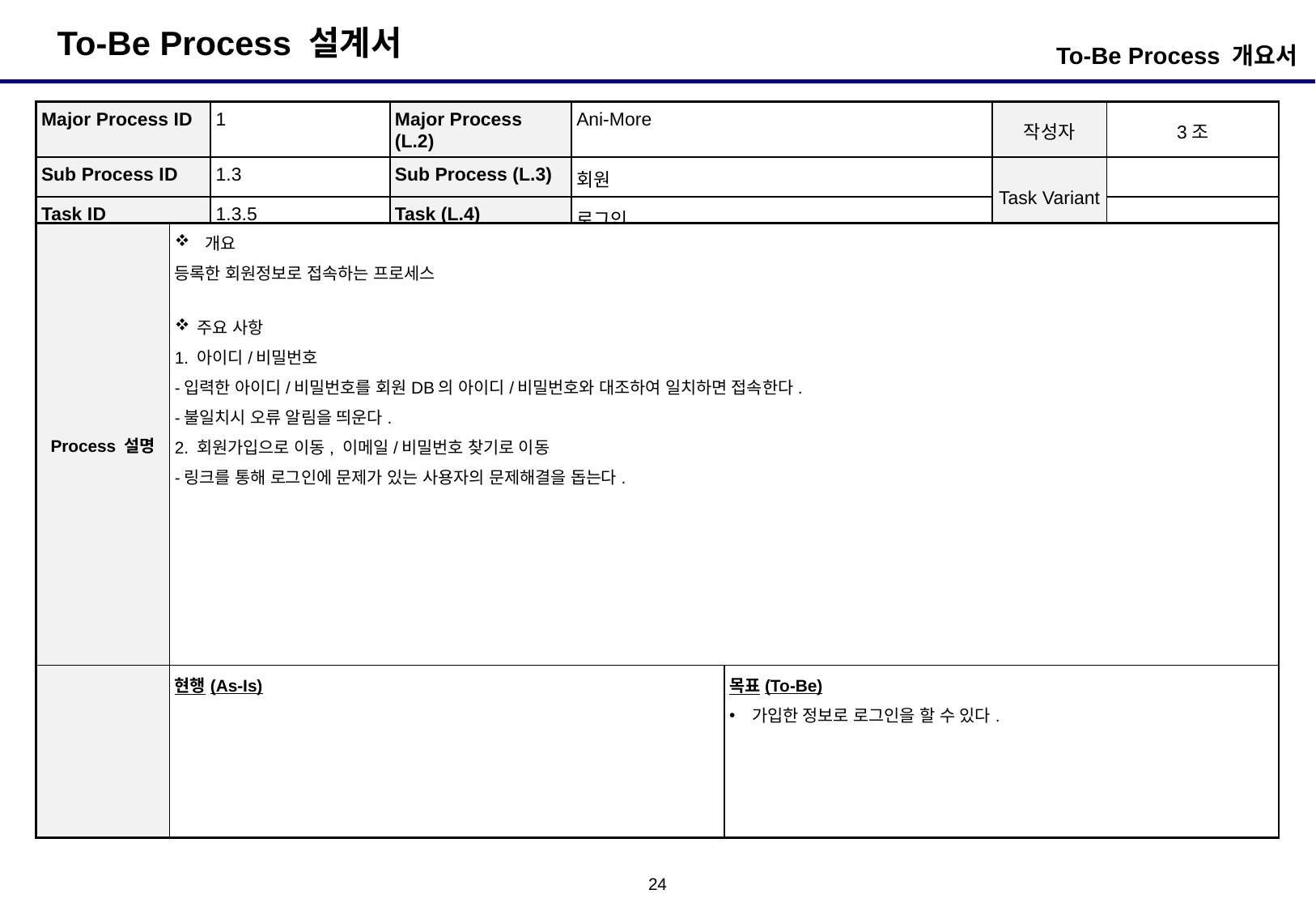

To-Be Process 개요서
| Major Process ID | 1 | Major Process (L.2) | Ani-More | 작성자 | 3조 |
| --- | --- | --- | --- | --- | --- |
| Sub Process ID | 1.3 | Sub Process (L.3) | 회원 | Task Variant |  |
| Task ID | 1.3.5 | Task (L.4) | 로그인 |  |  |
| Process 설명 | 개요 등록한 회원정보로 접속하는 프로세스 주요 사항 1. 아이디/비밀번호 -입력한 아이디/비밀번호를 회원DB의 아이디/비밀번호와 대조하여 일치하면 접속한다. -불일치시 오류 알림을 띄운다. 2. 회원가입으로 이동, 이메일/비밀번호 찾기로 이동 -링크를 통해 로그인에 문제가 있는 사용자의 문제해결을 돕는다. |  |
| --- | --- | --- |
|  | 현행(As-Is) | 목표(To-Be) 가입한 정보로 로그인을 할 수 있다. |